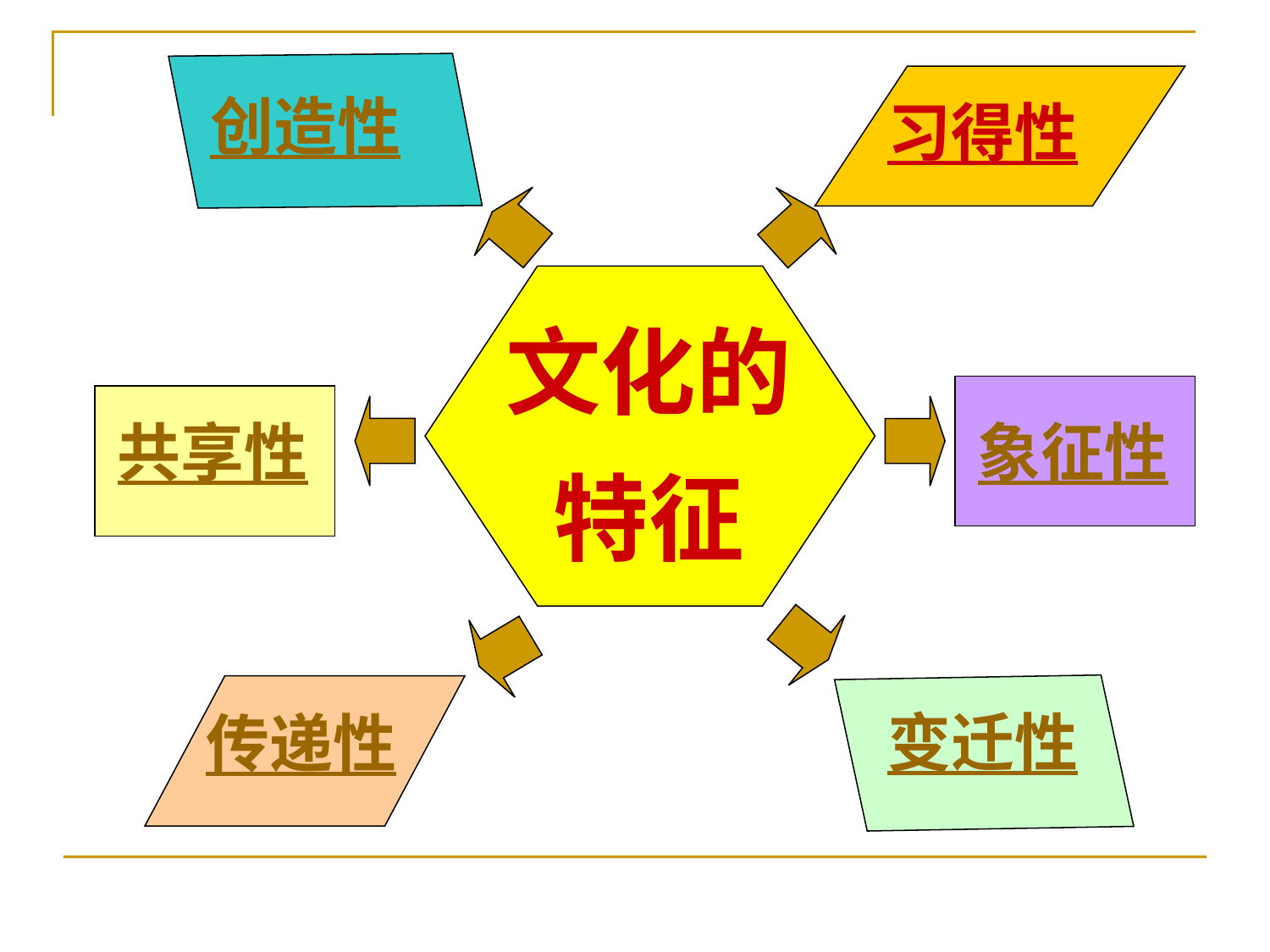

创造性
习得性

文化的
特征

共享性
象征性

变迁性
传递性

36